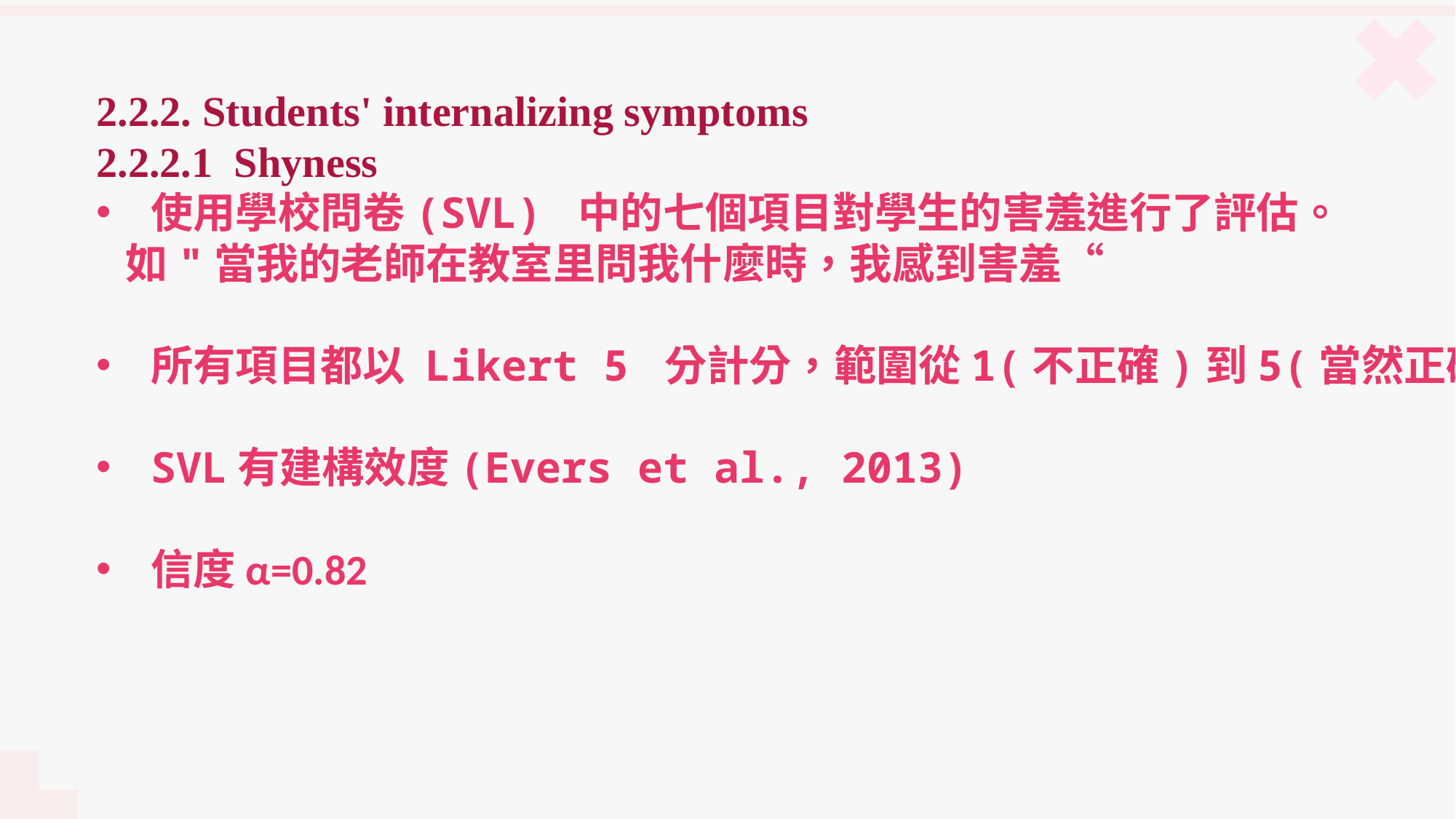

2.2.2. Students' internalizing symptoms
2.2.2.1  Shyness
使用學校問卷(SVL) 中的七個項目對學生的害羞進行了評估。
  如"當我的老師在教室里問我什麼時，我感到害羞“

所有項目都以 Likert 5 分計分，範圍從1(不正確)到5(當然正確)

SVL有建構效度(Evers et al., 2013)

信度α=0.82